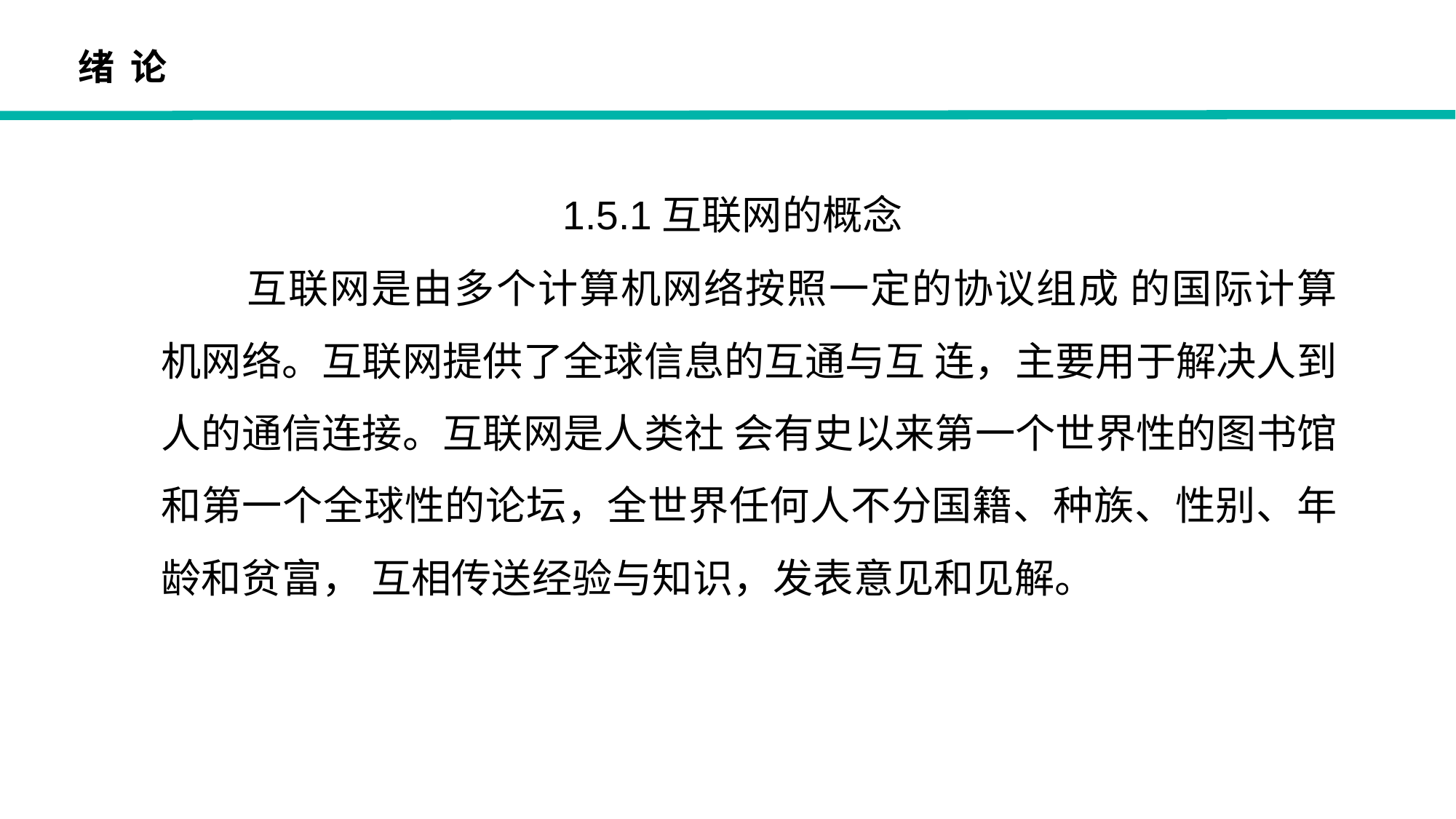

1.5.1互联网的概念
互联网是由多个计算机网络按照一定的协议组成 的国际计算机网络。互联网提供了全球信息的互通与互 连，主要用于解决人到人的通信连接。互联网是人类社 会有史以来第一个世界性的图书馆和第一个全球性的论坛，全世界任何人不分国籍、种族、性别、年龄和贫富， 互相传送经验与知识，发表意见和见解。